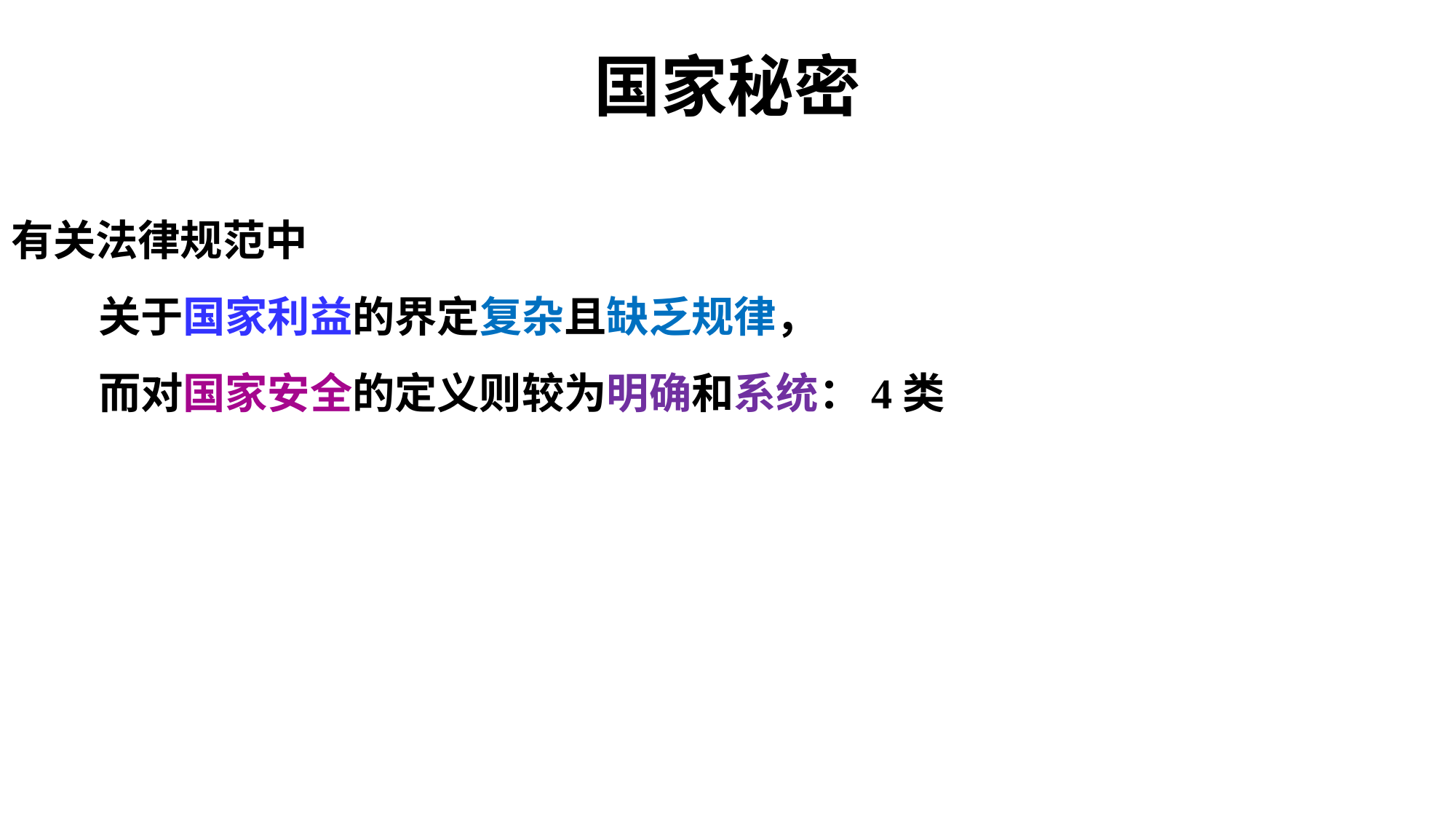

# 国家秘密
有关法律规范中
        关于国家利益的界定复杂且缺乏规律，
        而对国家安全的定义则较为明确和系统：4类